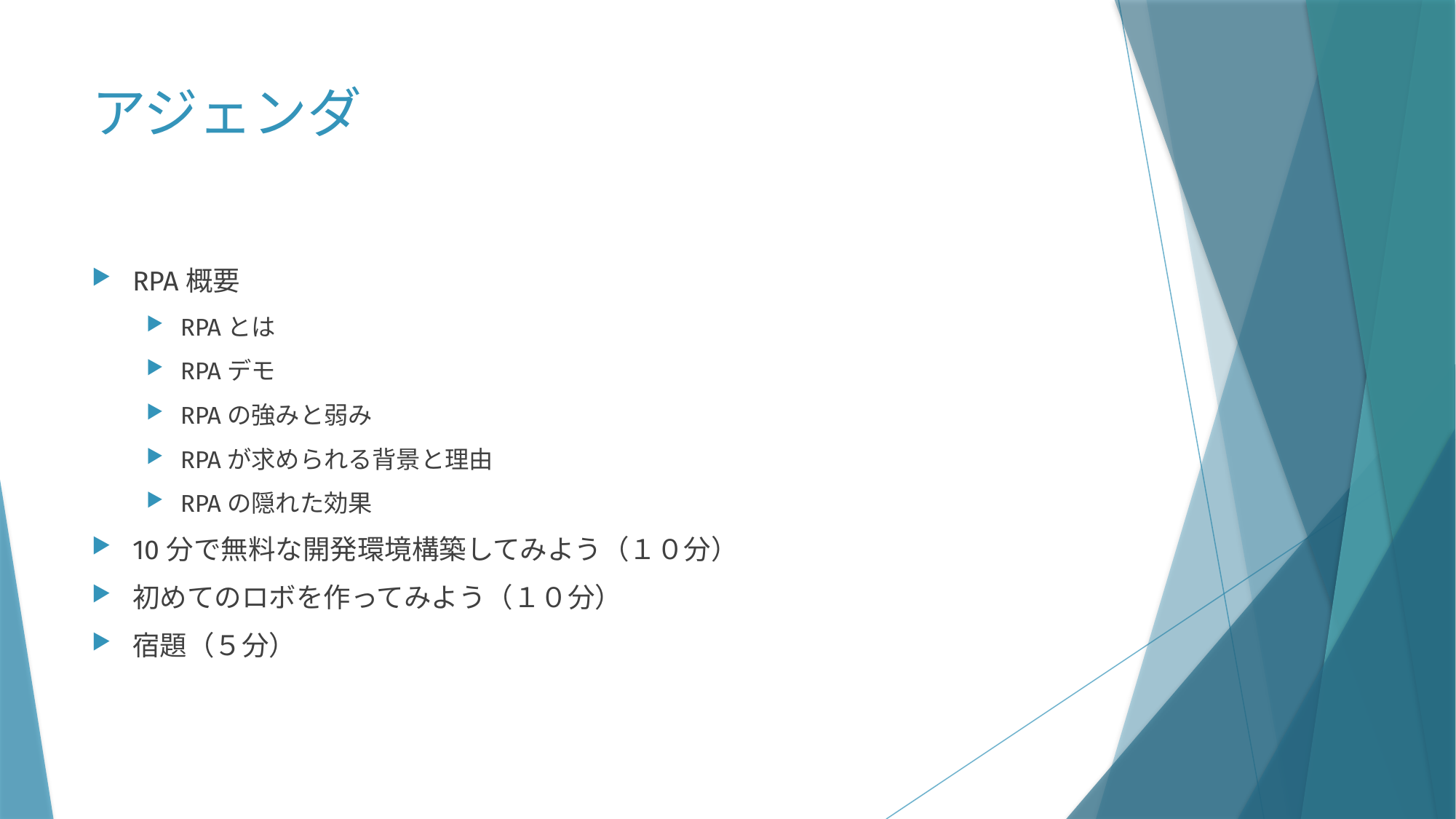

# アジェンダ
RPA概要
RPAとは
RPAデモ
RPAの強みと弱み
RPAが求められる背景と理由
RPAの隠れた効果
10分で無料な開発環境構築してみよう（１０分）
初めてのロボを作ってみよう（１０分）
宿題（５分）